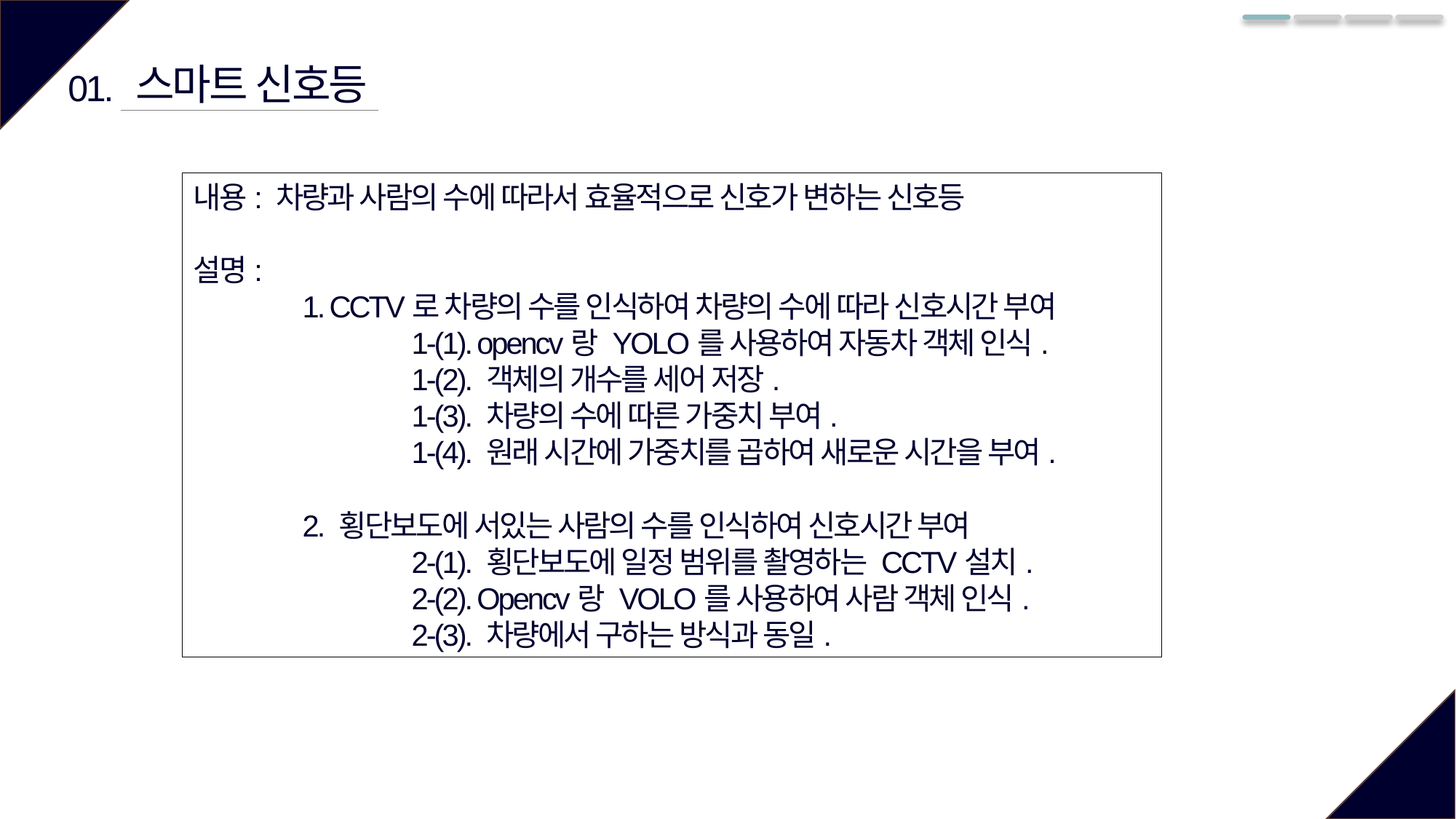

스마트 신호등
01.
내용: 차량과 사람의 수에 따라서 효율적으로 신호가 변하는 신호등

설명:
	1. CCTV로 차량의 수를 인식하여 차량의 수에 따라 신호시간 부여
		1-(1). opencv랑 YOLO를 사용하여 자동차 객체 인식.
		1-(2). 객체의 개수를 세어 저장.
		1-(3). 차량의 수에 따른 가중치 부여.
		1-(4). 원래 시간에 가중치를 곱하여 새로운 시간을 부여.

	2. 횡단보도에 서있는 사람의 수를 인식하여 신호시간 부여
		2-(1). 횡단보도에 일정 범위를 촬영하는 CCTV설치.
		2-(2). Opencv랑 VOLO를 사용하여 사람 객체 인식.
		2-(3). 차량에서 구하는 방식과 동일.